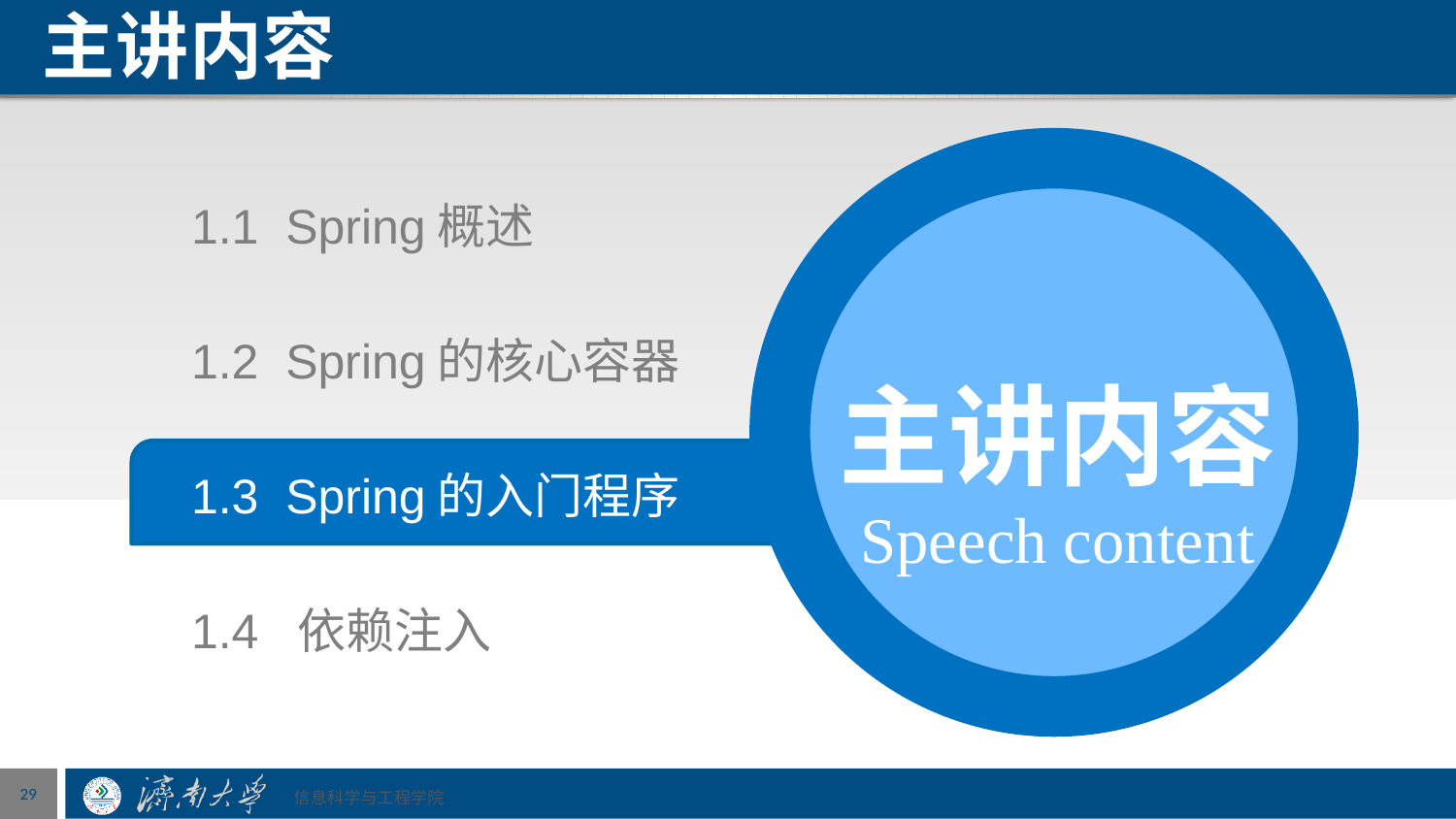

# 主讲内容

主讲内容
Speech content
1.1  Spring概述
1.2  Spring的核心容器

1.3  Spring的入门程序
1.4  依赖注入